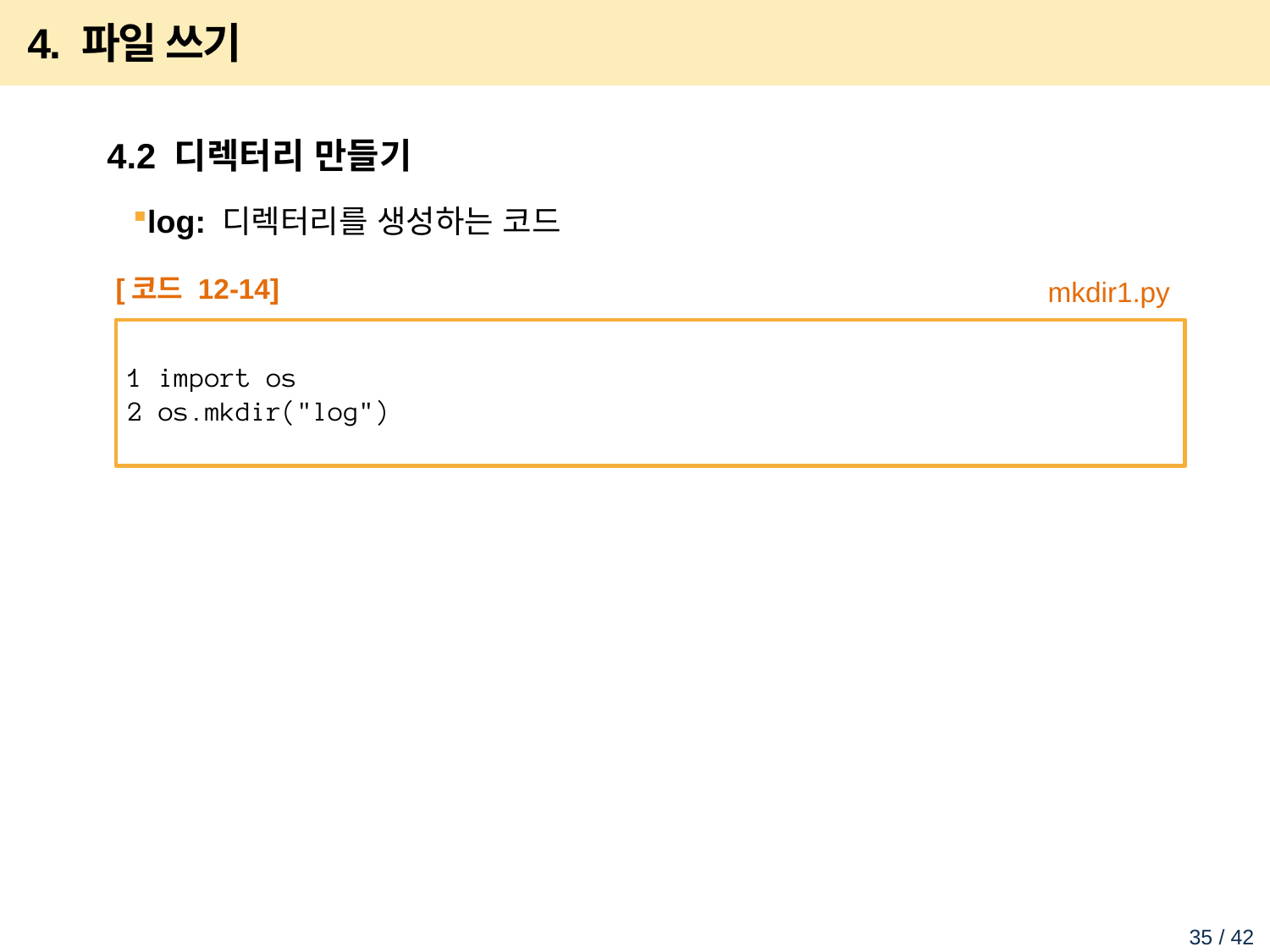

# 4. 파일 쓰기
4.2 디렉터리 만들기
log: 디렉터리를 생성하는 코드

[코드 12-14]
1 import os
2 os.mkdir("log")
mkdir1.py